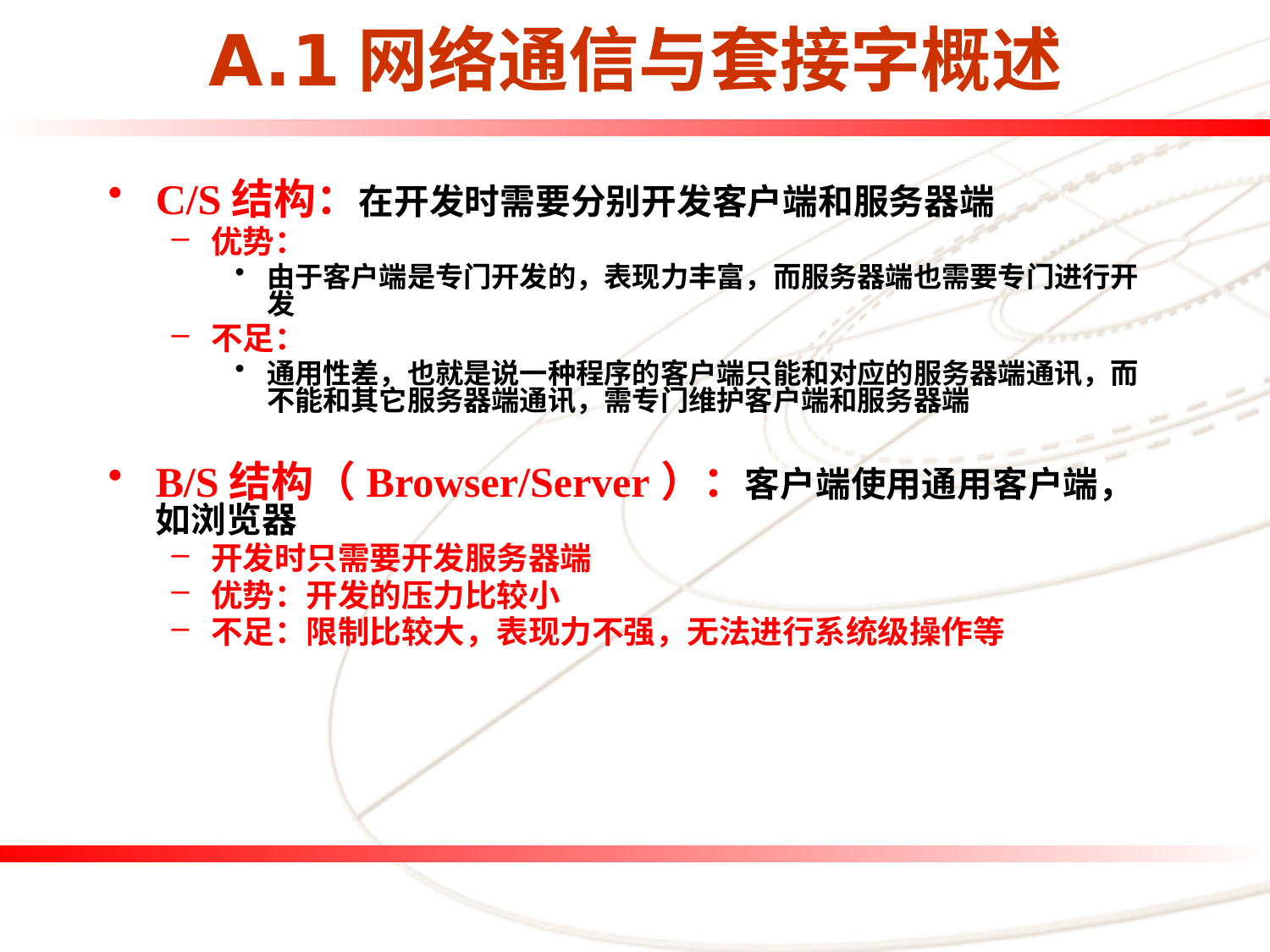

# A.1网络通信与套接字概述
C/S结构：在开发时需要分别开发客户端和服务器端
优势：
由于客户端是专门开发的，表现力丰富，而服务器端也需要专门进行开发
不足：
通用性差，也就是说一种程序的客户端只能和对应的服务器端通讯，而不能和其它服务器端通讯，需专门维护客户端和服务器端

B/S结构（Browser/Server）：客户端使用通用客户端，如浏览器
开发时只需要开发服务器端
优势：开发的压力比较小
不足：限制比较大，表现力不强，无法进行系统级操作等